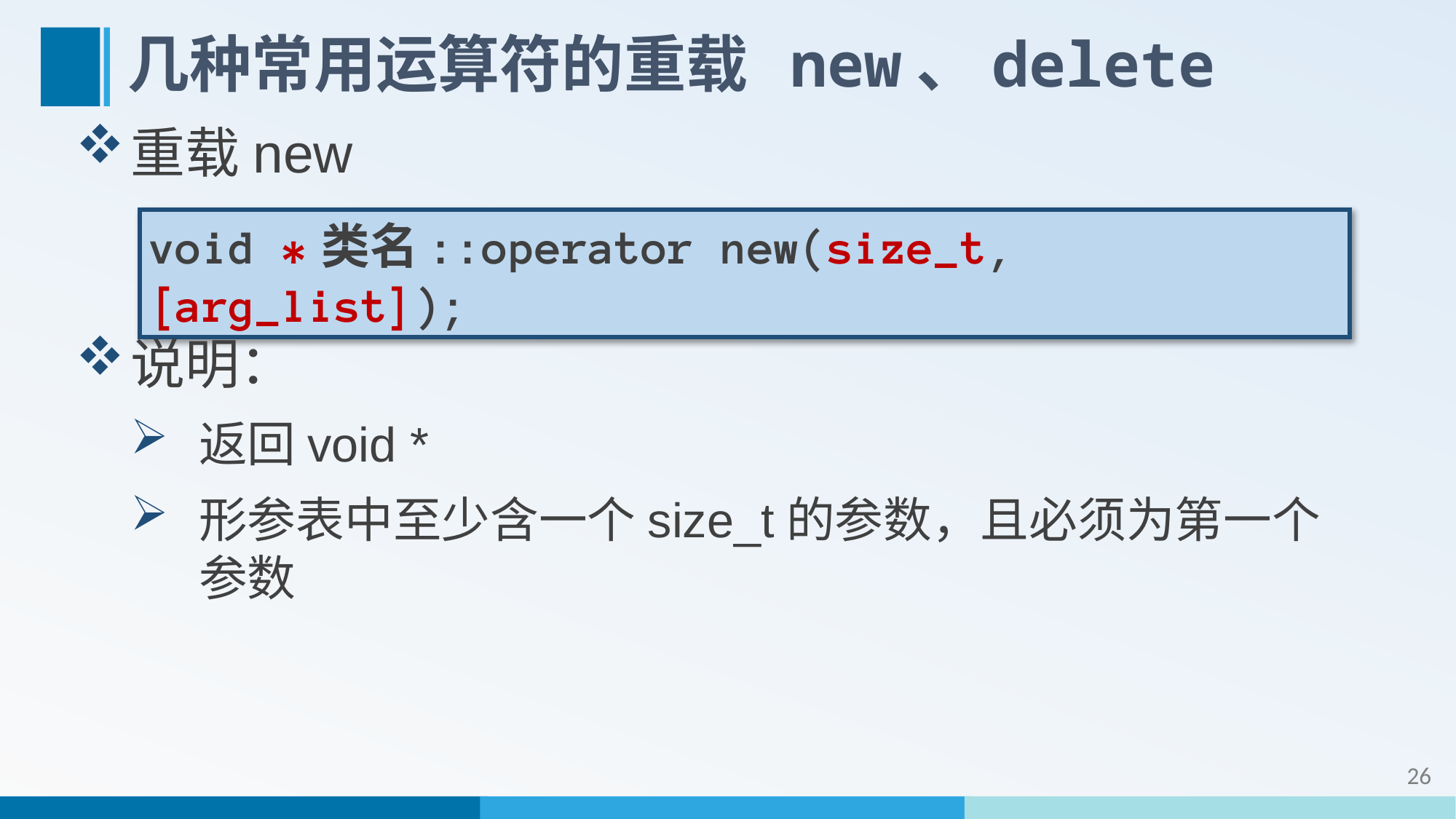

# 几种常用运算符的重载  new、delete
重载new
void *类名::operator new(size_t, [arg_list]);
说明：
返回void *
形参表中至少含一个size_t的参数，且必须为第一个参数